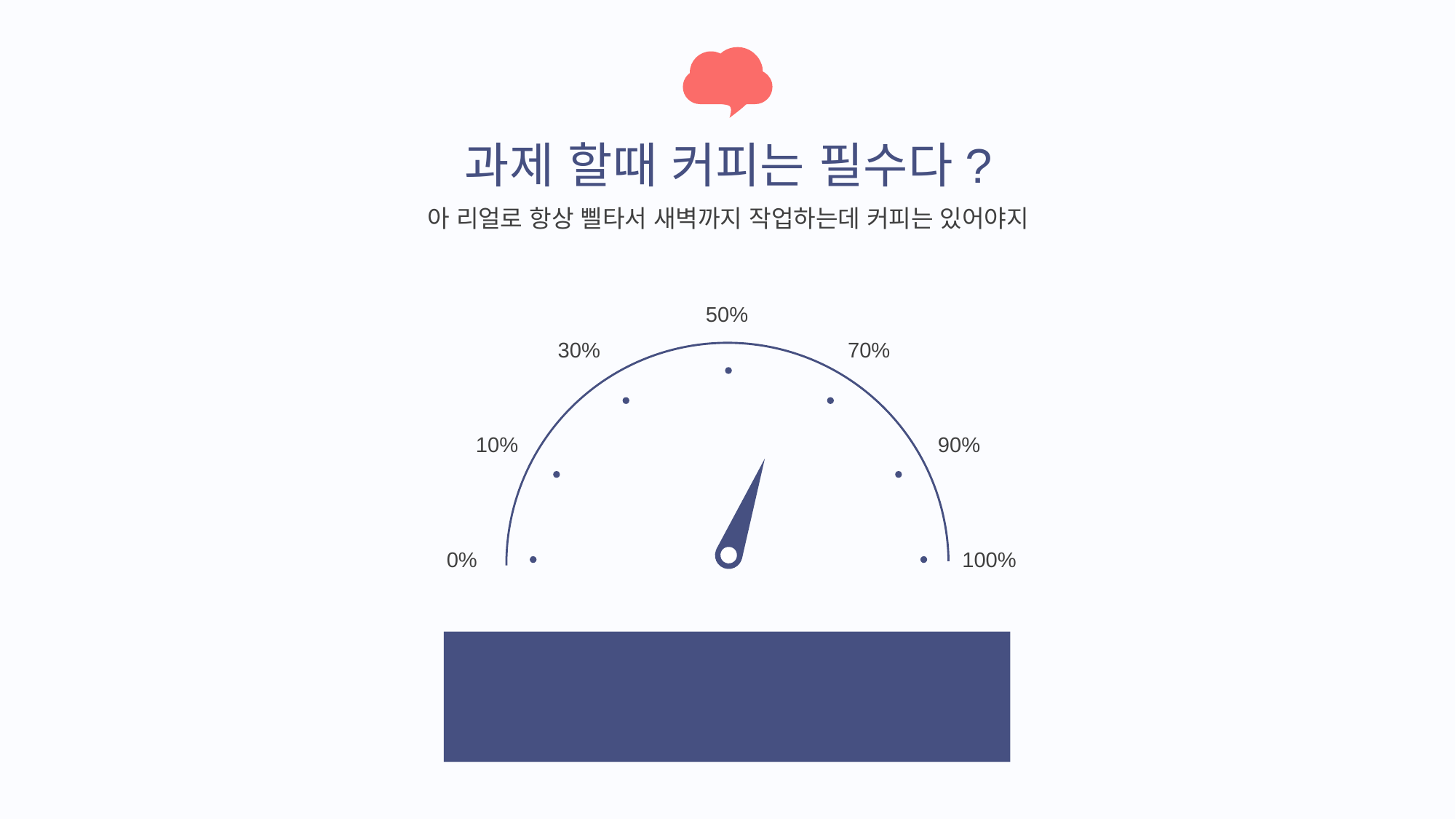

질문.
과제 할때 커피는 필수다?
아 리얼로 항상 삘타서 새벽까지 작업하는데 커피는 있어야지
50%
30%
70%

10%
90%

0%
100%

아 리얼로 항상 삘타서 새벽까지 작업하는데 커피는 있어야지
근데 왜이렇게 몸이 힘든데 계속 작업은 해야겠고 편안히 잠들고
싶은데 아 새벽 1시까지는 작업을 해야 할 것같은 느낌적인 느낌